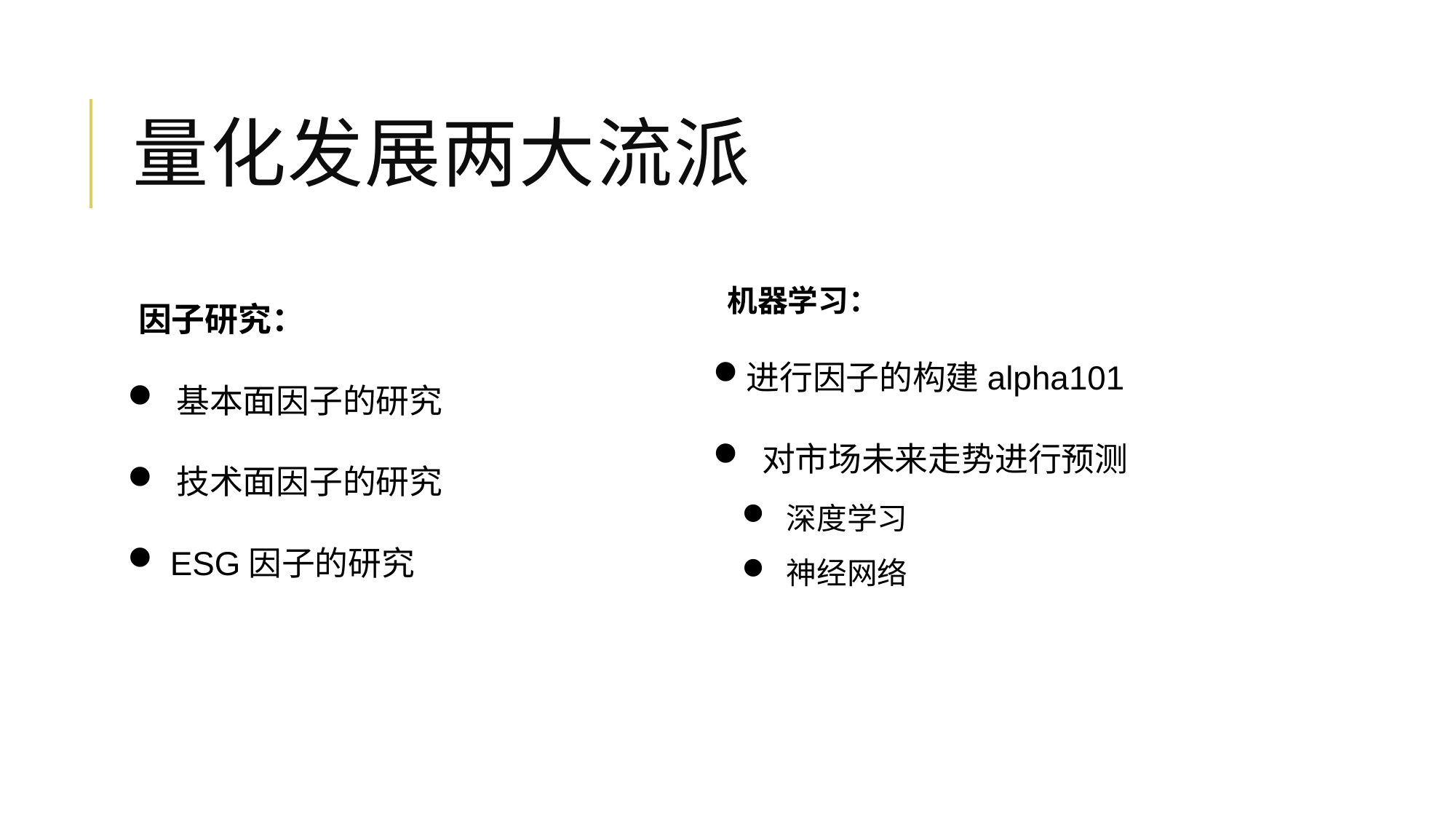

# 量化发展两大流派
 机器学习：
进行因子的构建alpha101
 对市场未来走势进行预测
 深度学习
 神经网络
因子研究：
 基本面因子的研究
 技术面因子的研究
 ESG因子的研究